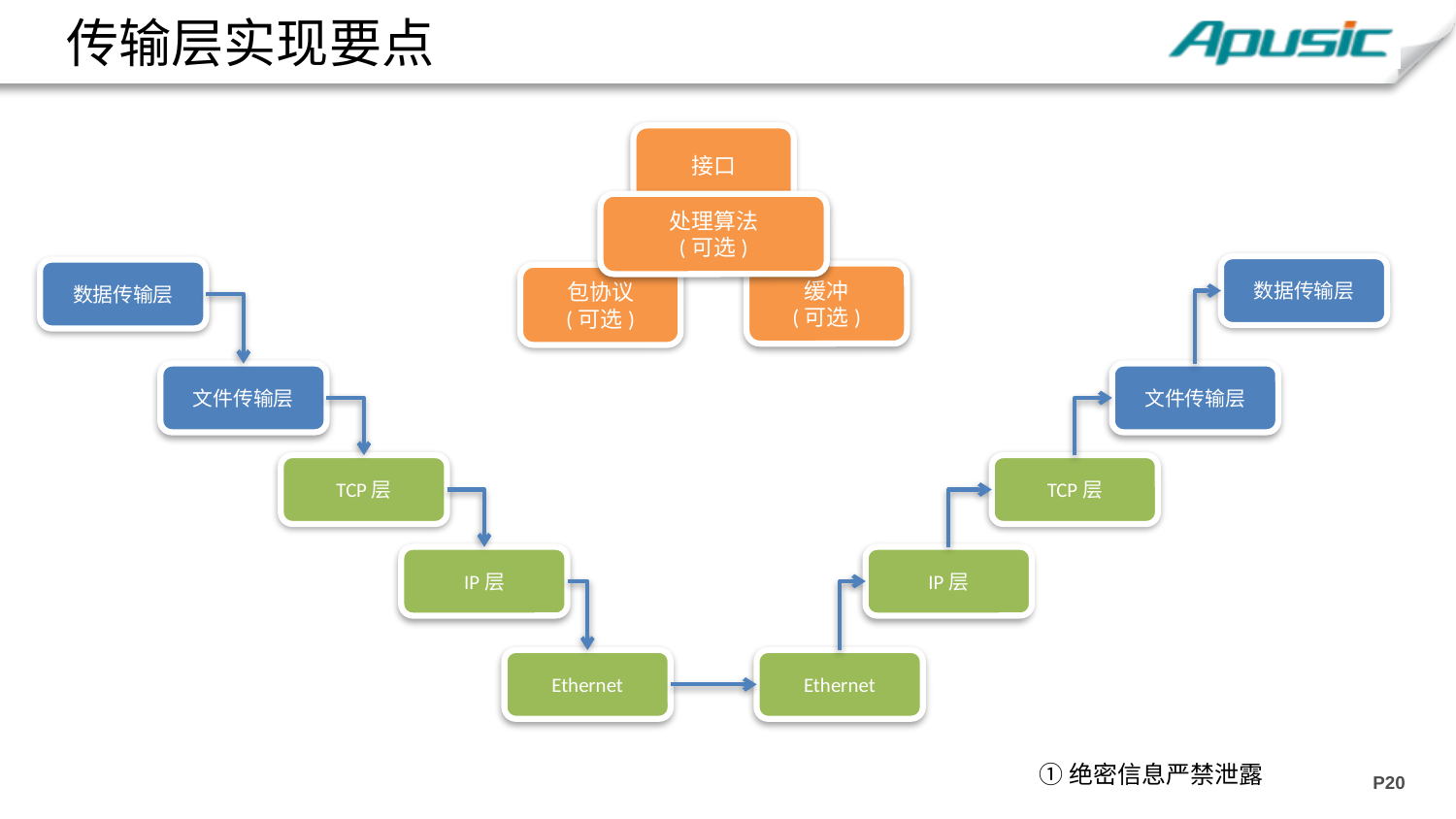

# 传输层实现要点
接口
处理算法
(可选)
数据传输层
数据传输层
缓冲
(可选)
包协议
(可选)
文件传输层
文件传输层
TCP层
TCP层
IP层
IP层
Ethernet
Ethernet